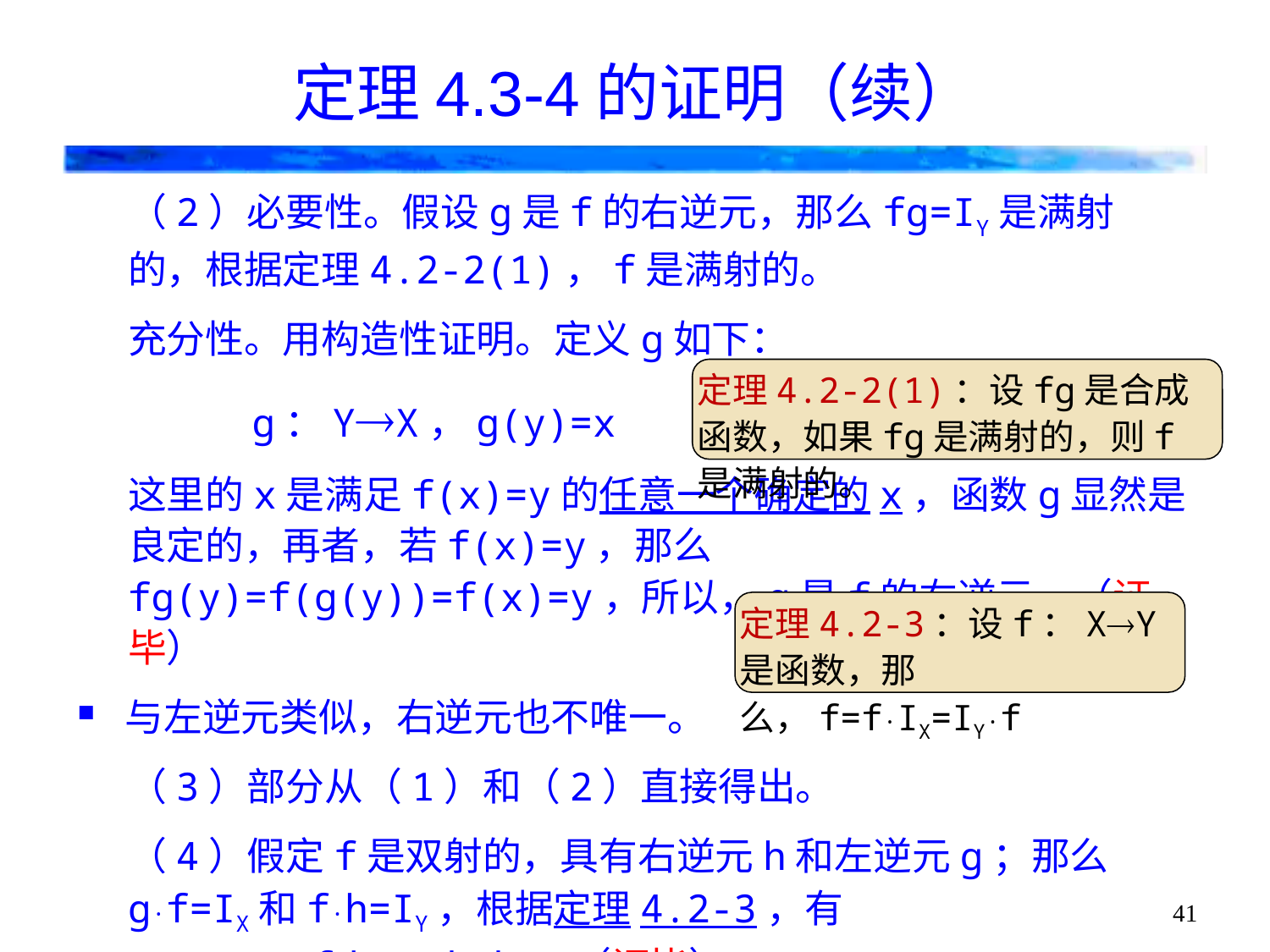

# 定理4.3-4的证明（续）
（2）必要性。假设g是f的右逆元，那么fg=IY是满射的，根据定理4.2-2(1)，f是满射的。
充分性。用构造性证明。定义g如下：
g：Y→X，g(y)=x
这里的x是满足f(x)=y的任意一个确定的x，函数g显然是良定的，再者，若f(x)=y，那么fg(y)=f(g(y))=f(x)=y，所以，g是f的右逆元。（证毕）
与左逆元类似，右逆元也不唯一。
（3）部分从（1）和（2）直接得出。
（4）假定f是双射的，具有右逆元h和左逆元g；那么g·f=IX和f·h=IY，根据定理4.2-3，有g=g·IY=g·f·h=IX·h=h  （证毕）
定理4.2-2(1)：设fg是合成函数，如果fg是满射的，则f是满射的。
定理4.2-3：设f：X→Y是函数，那么，f=f·IX=IY·f

41